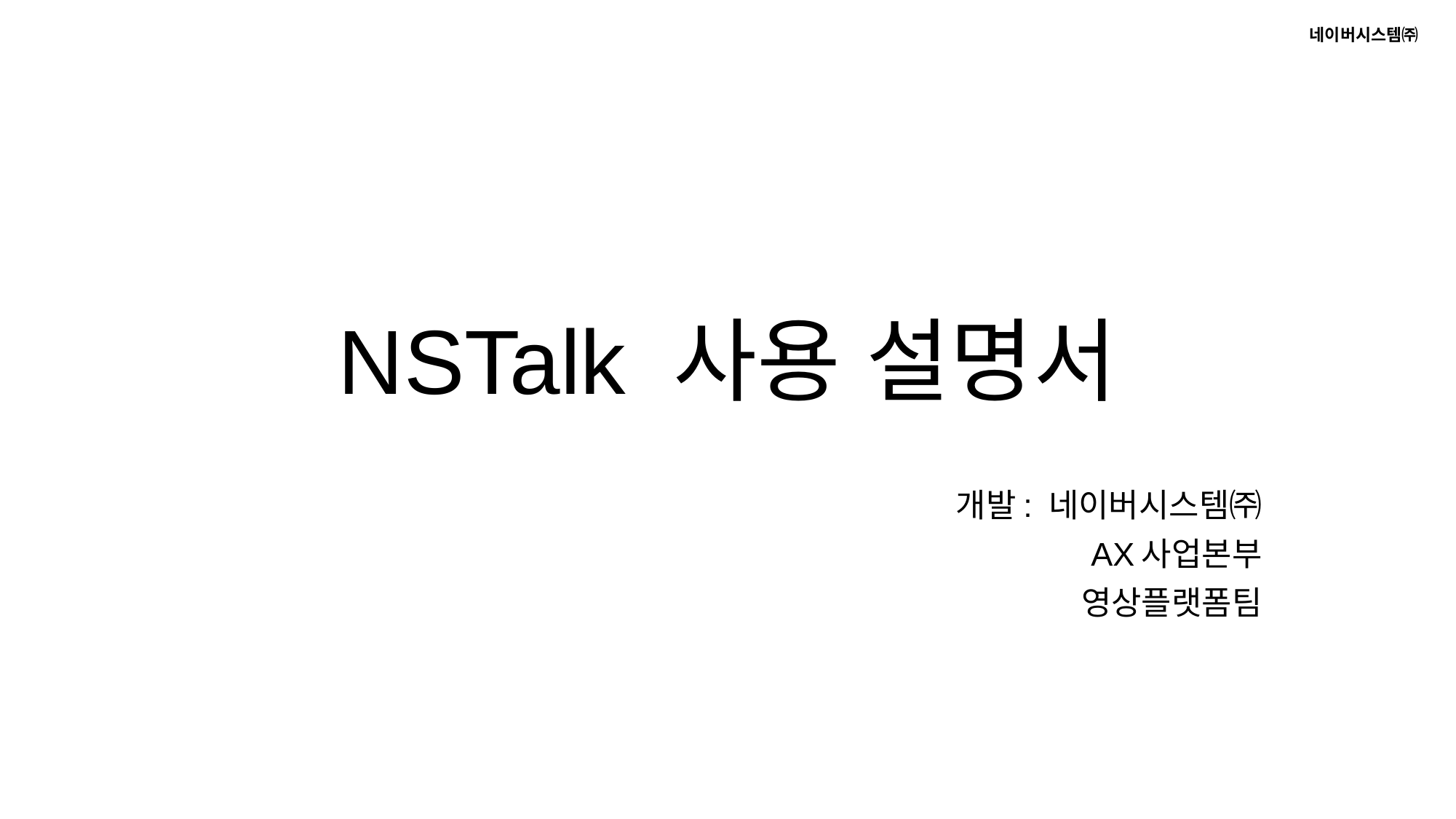

네이버시스템㈜
# NSTalk 사용 설명서
개발: 네이버시스템㈜
AX사업본부
영상플랫폼팀